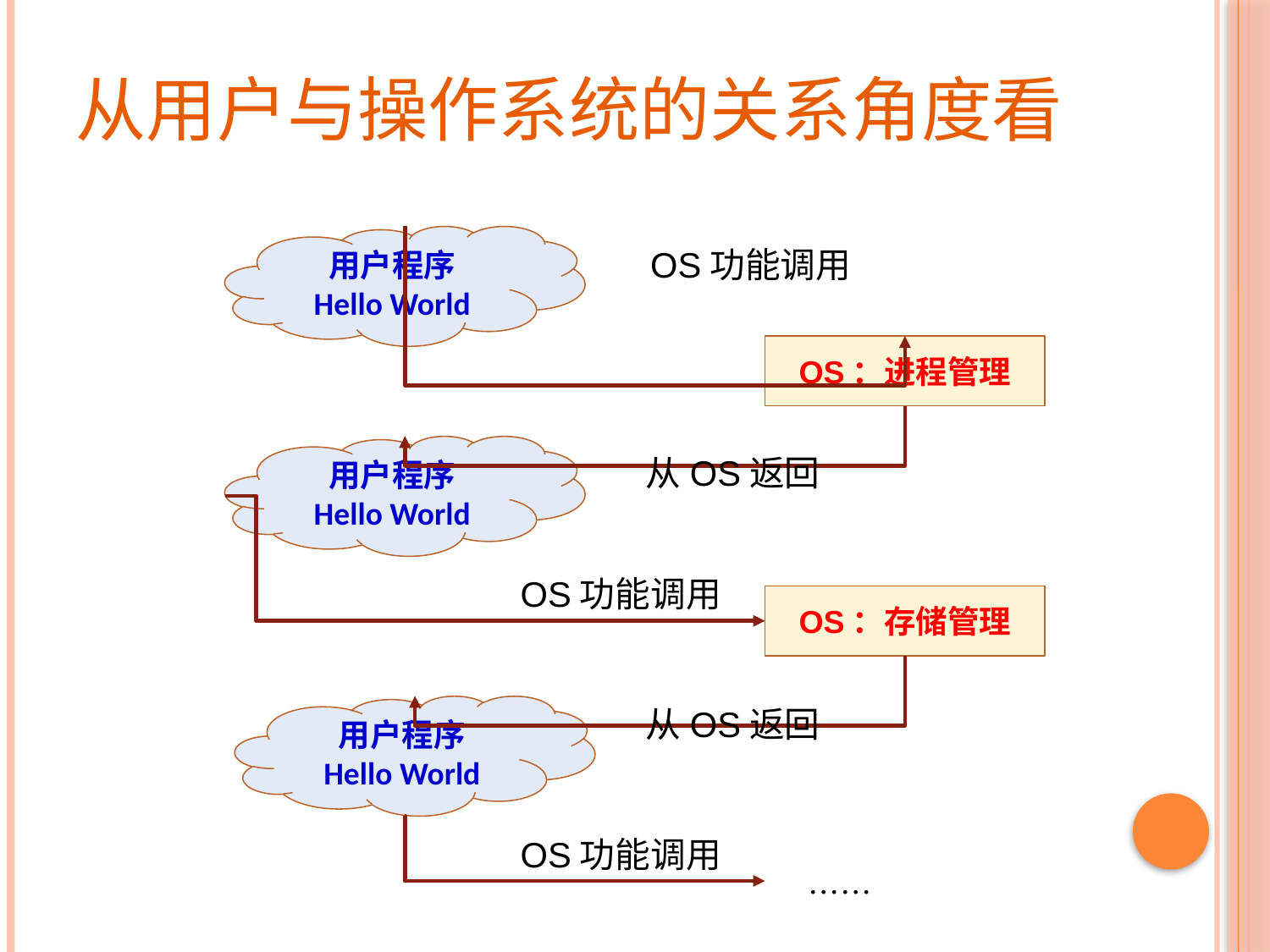

# 从用户与操作系统的关系角度看
用户程序
Hello World
OS功能调用
OS：进程管理
用户程序
Hello World
从OS返回
OS功能调用
OS：存储管理
用户程序
Hello World
从OS返回
OS功能调用
……